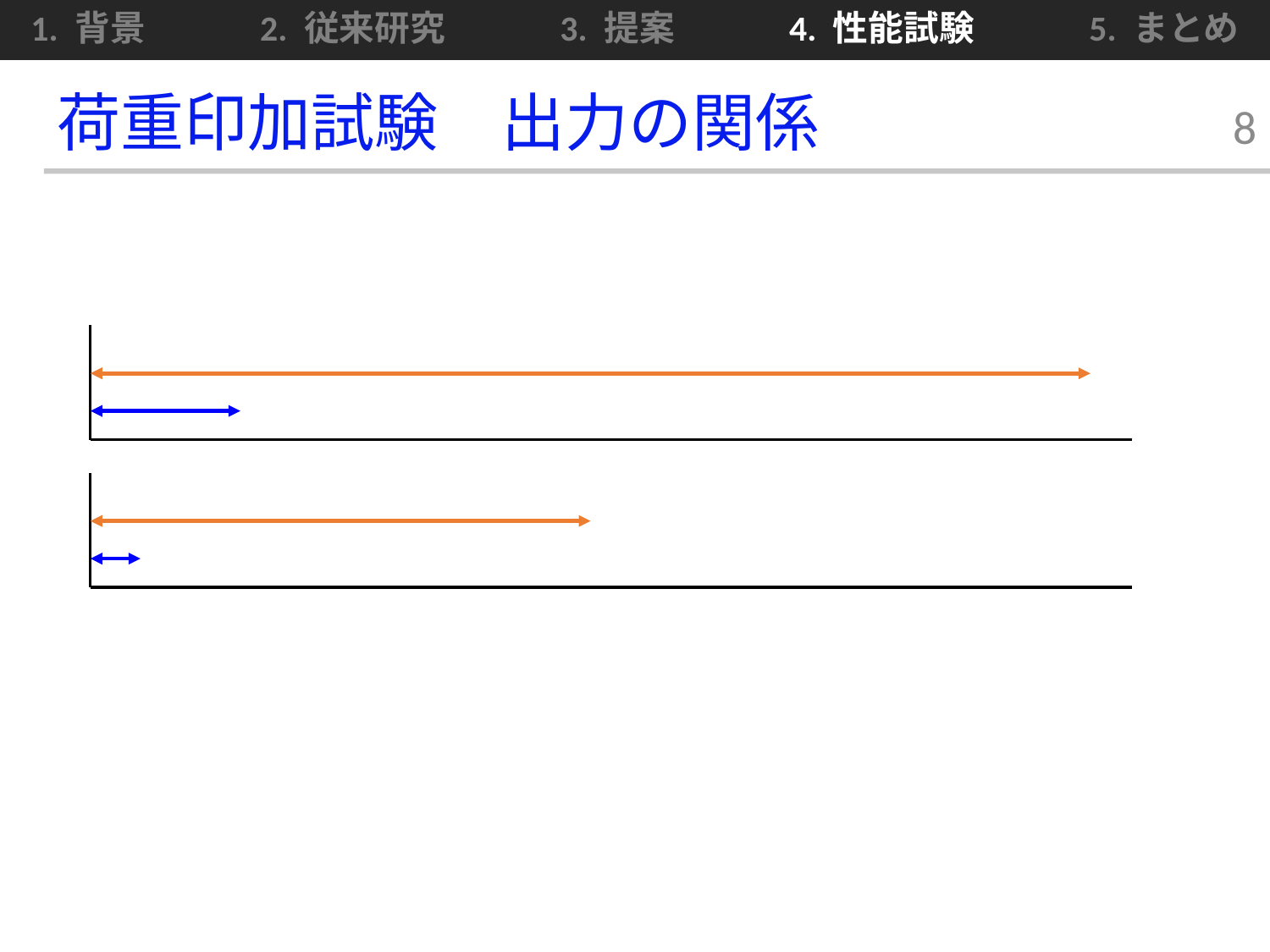

1. 背景　　　2. 従来研究　　　3. 提案　　　4. 性能試験　　　5. まとめ
# 荷重印加試験　出力の関係
8